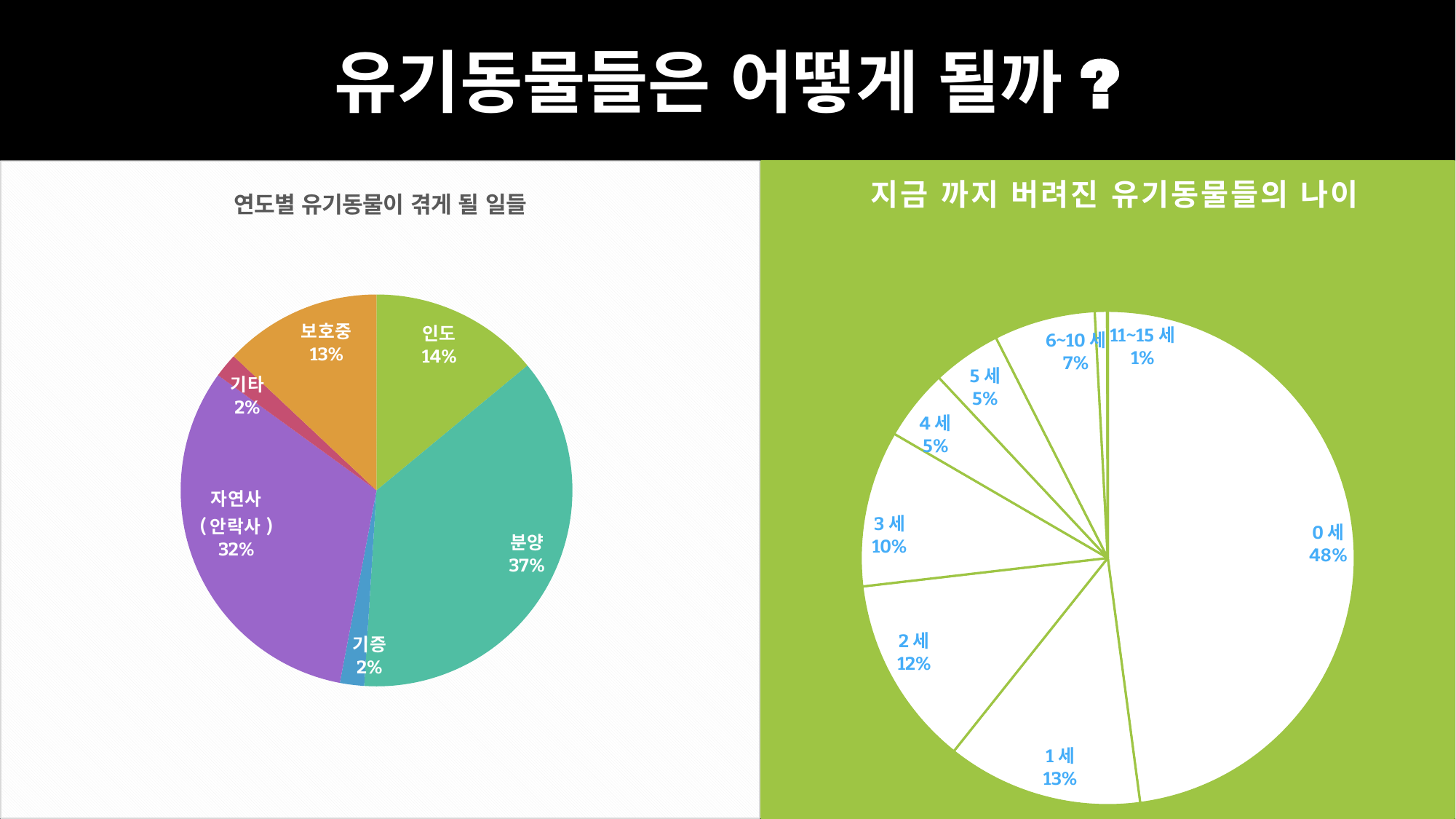

유기동물들은 어떻게 될까?

### Chart: 연도별 유기동물이 겪게 될 일들

| Category | 판매 |
|---|---|
| 인도 | 0.14 |
| 분양 | 0.37 |
| 기증 | 0.02 |
| 자연사
(안락사) | 0.32 |
| 기타 | 0.02 |
| 보호중 | 0.13 |

### Chart: 지금 까지 버려진 유기동물들의 나이

| Category | 판매 |
|---|---|
| 0세 | 45.74 |
| 1세 | 12.23 |
| 2세 | 11.89 |
| 3세 | 9.76 |
| 4세 | 4.43 |
| 5세 | 4.3 |
| 6~10세 | 6.34 |
| 11~15세 | 0.76 |
| 16세이상 | 0.04 |